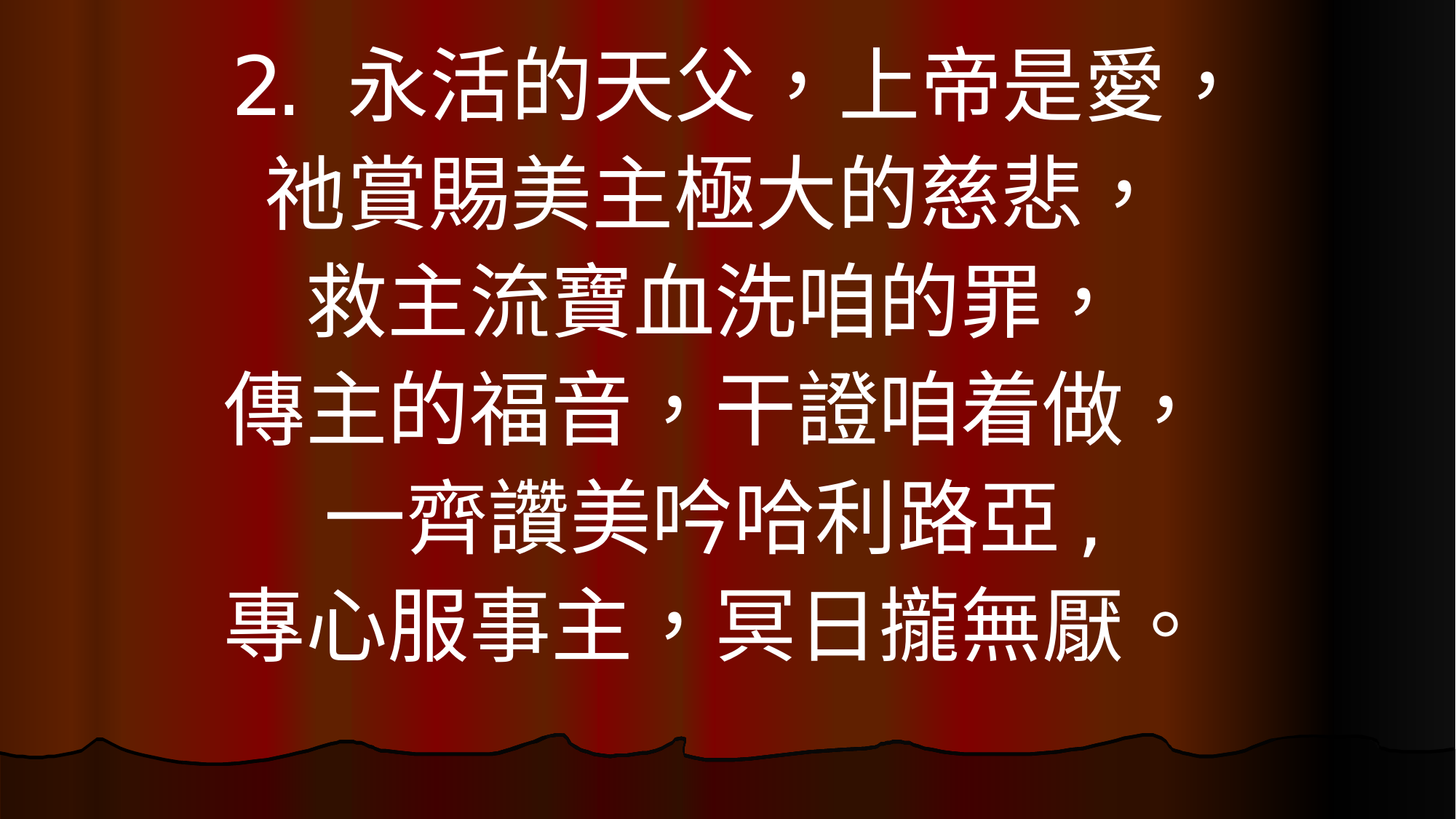

2. 永活的天父，上帝是愛，
祂賞賜美主極大的慈悲，
救主流寶血洗咱的罪，
傳主的福音，干證咱着做，
一齊讚美吟哈利路亞,
專心服事主，冥日攏無厭。